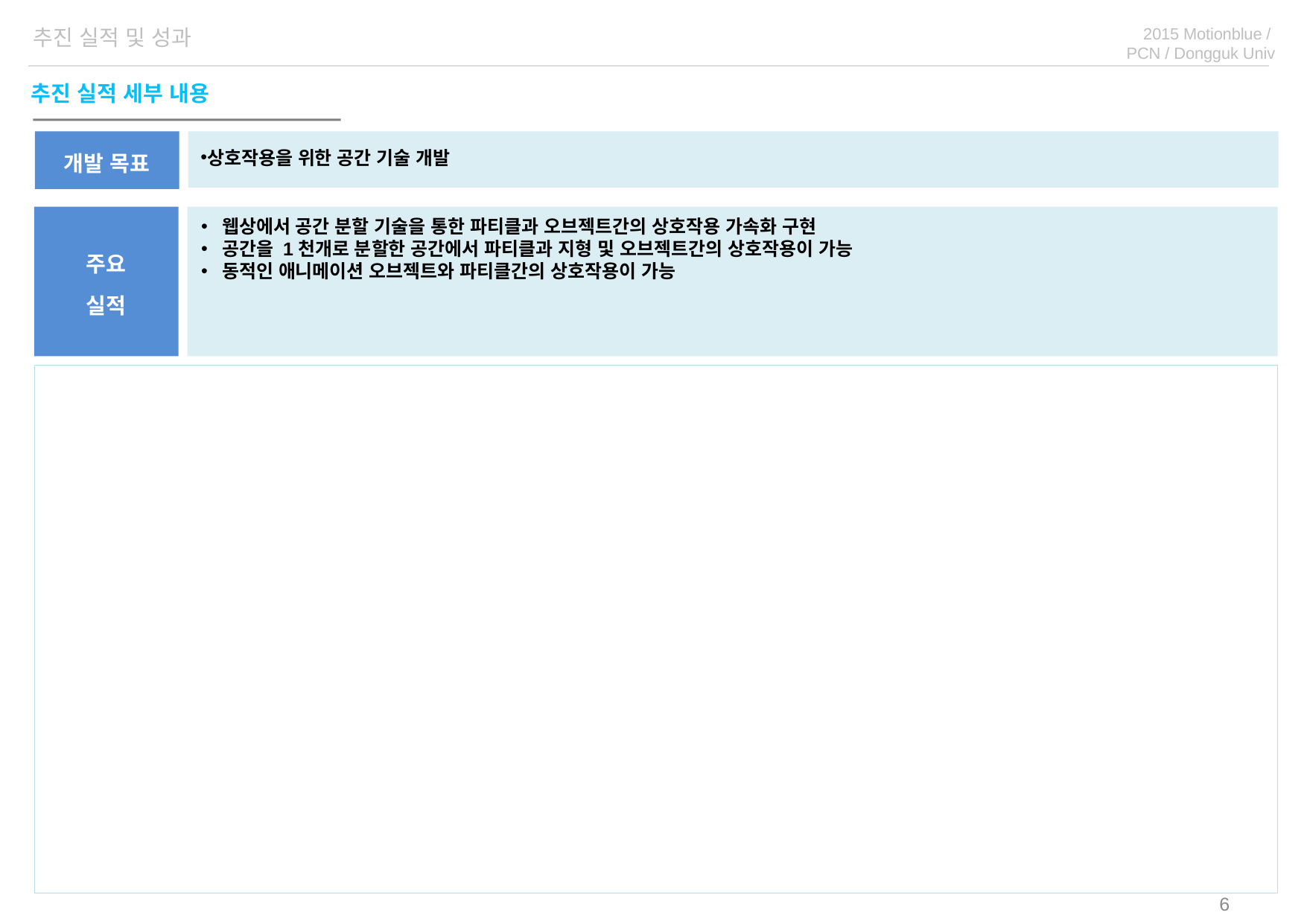

추진 실적 및 성과
추진 실적 세부 내용

상호작용을 위한 공간 기술 개발

개발 목표

주요
실적

웹상에서 공간 분할 기술을 통한 파티클과 오브젝트간의 상호작용 가속화 구현
공간을 1천개로 분할한 공간에서 파티클과 지형 및 오브젝트간의 상호작용이 가능
동적인 애니메이션 오브젝트와 파티클간의 상호작용이 가능

6